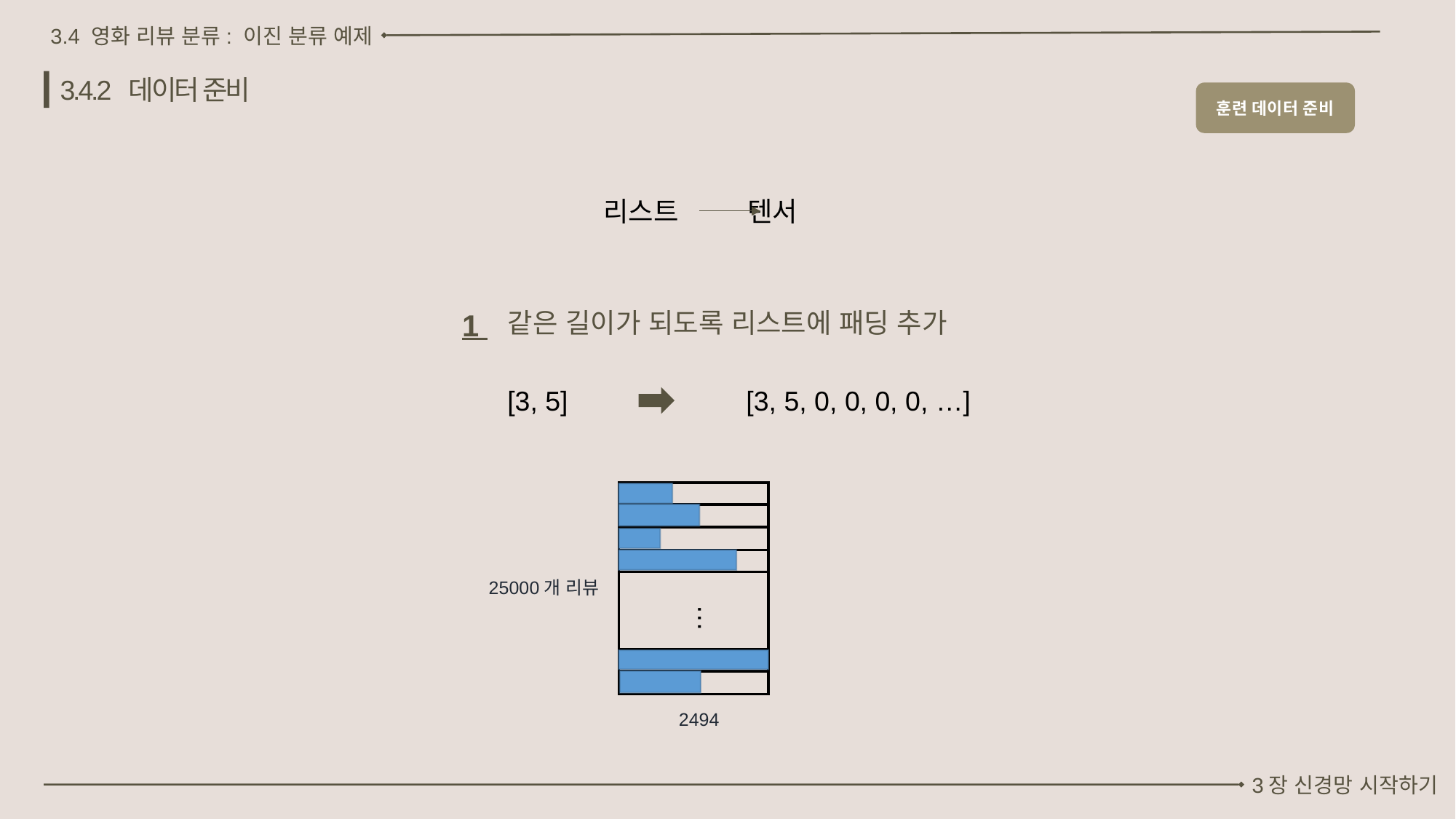

3.4 영화 리뷰 분류: 이진 분류 예제
3.4.2  데이터 준비

훈련 데이터 준비
리스트         텐서
같은 길이가 되도록 리스트에 패딩 추가
1
[3, 5]
[3, 5, 0, 0, 0, 0, …]

25000개 리뷰
…

2494
3장 신경망 시작하기